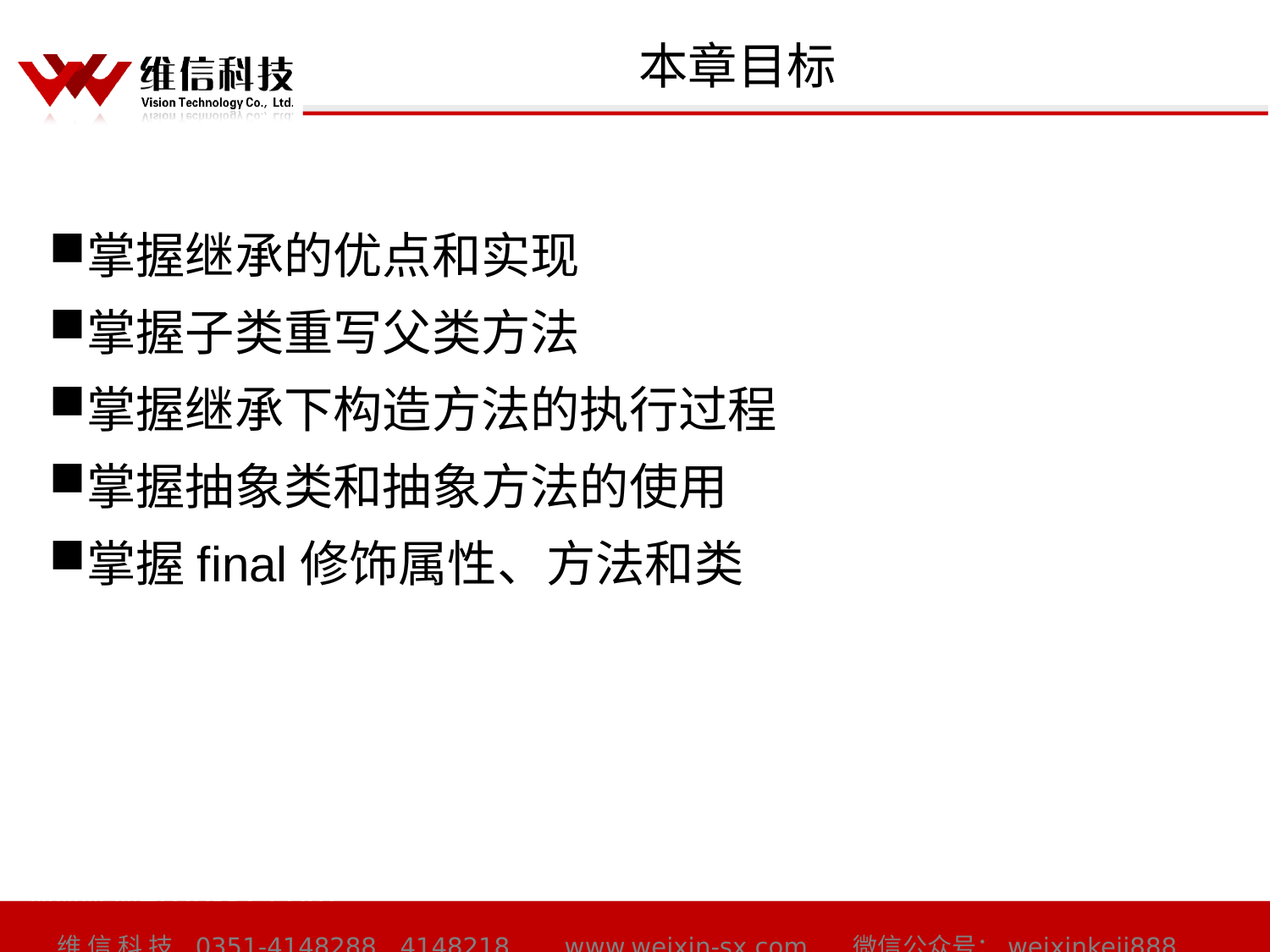

# 本章目标
掌握继承的优点和实现
掌握子类重写父类方法
掌握继承下构造方法的执行过程
掌握抽象类和抽象方法的使用
掌握final修饰属性、方法和类